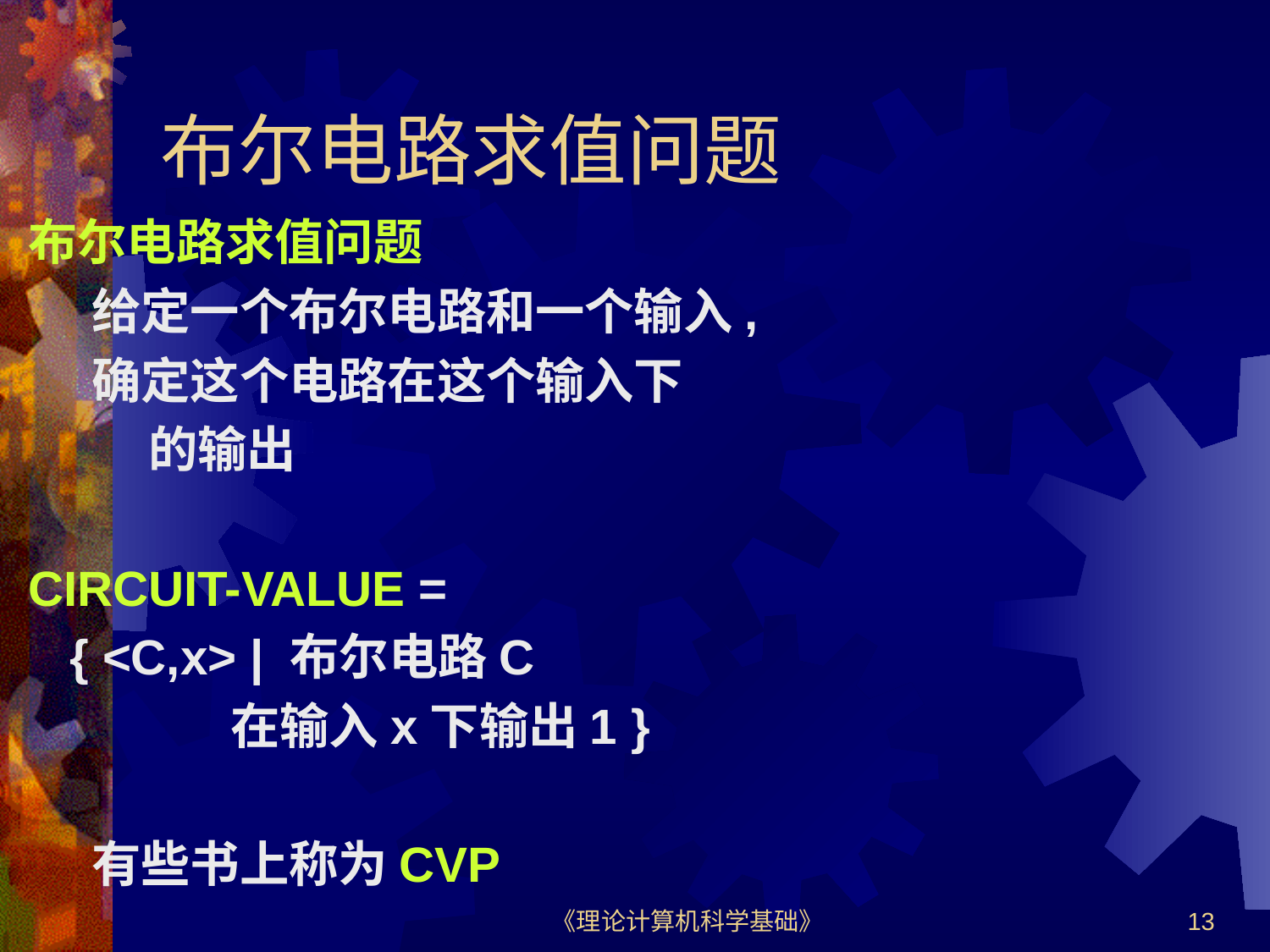

# 布尔电路求值问题
布尔电路求值问题
给定一个布尔电路和一个输入,
确定这个电路在这个输入下
    的输出

CIRCUIT-VALUE =
   { <C,x> | 布尔电路C
                 在输入x下输出1 }

有些书上称为CVP
《理论计算机科学基础》
13